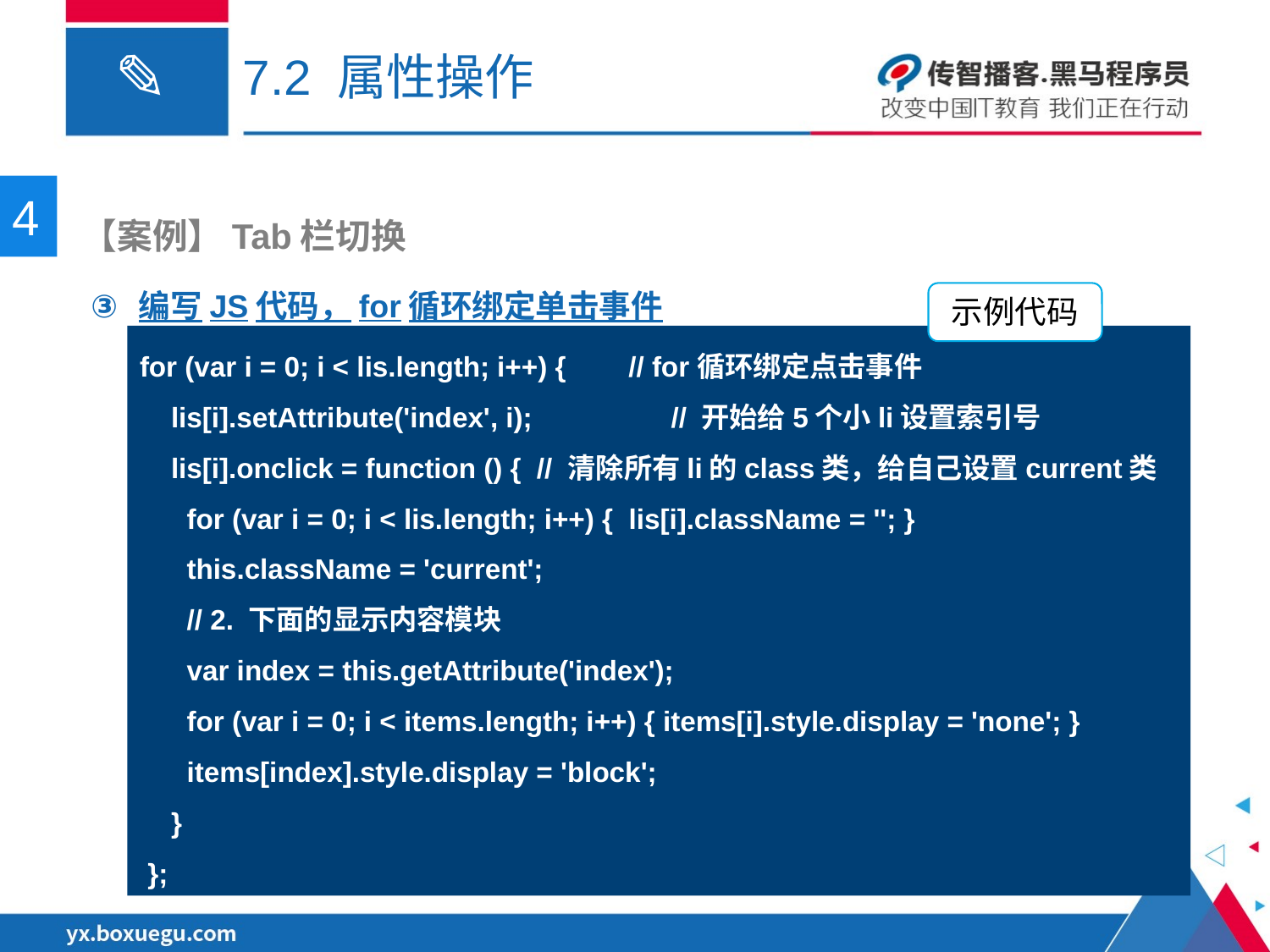

# 7.2 属性操作

4
 【案例】Tab栏切换
编写JS代码，for循环绑定单击事件
示例代码
for (var i = 0; i < lis.length; i++) {        // for循环绑定点击事件
    lis[i].setAttribute('index', i);	   // 开始给5个小li设置索引号
    lis[i].onclick = function () {  // 清除所有li的class类，给自己设置current类
      for (var i = 0; i < lis.length; i++) {  lis[i].className = ''; }
      this.className = 'current';
      // 2. 下面的显示内容模块
      var index = this.getAttribute('index');
      for (var i = 0; i < items.length; i++) { items[i].style.display = 'none'; }
      items[index].style.display = 'block';
    }
 };